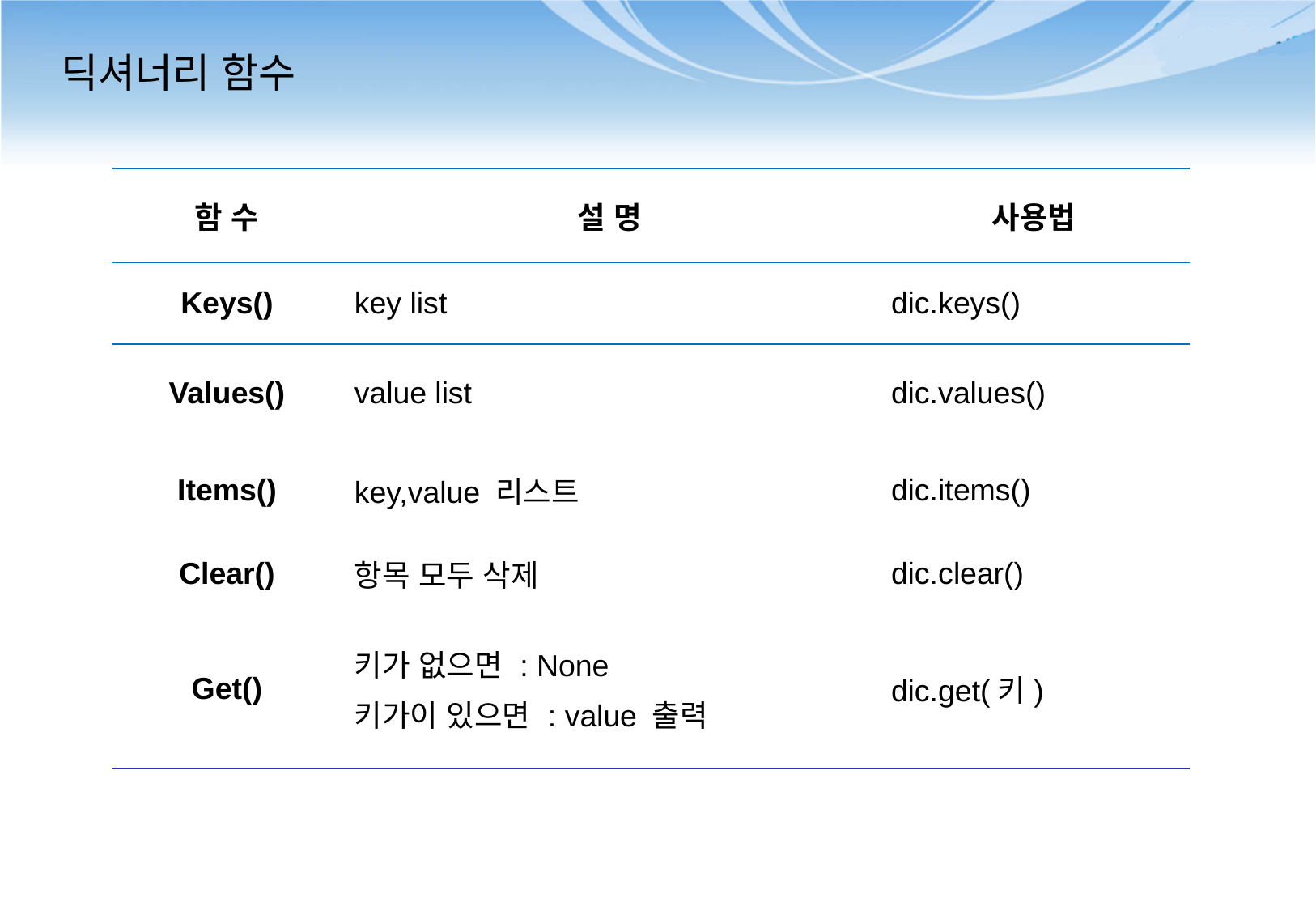

# 딕셔너리 함수
| 함 수 | 설 명 | 사용법 |
| --- | --- | --- |
| Keys() | key list | dic.keys() |
| Values() | value list | dic.values() |
| Items() | key,value 리스트 | dic.items() |
| Clear() | 항목 모두 삭제 | dic.clear() |
| Get() | 키가 없으면 : None 키가이 있으면 : value 출력 | dic.get(키) |